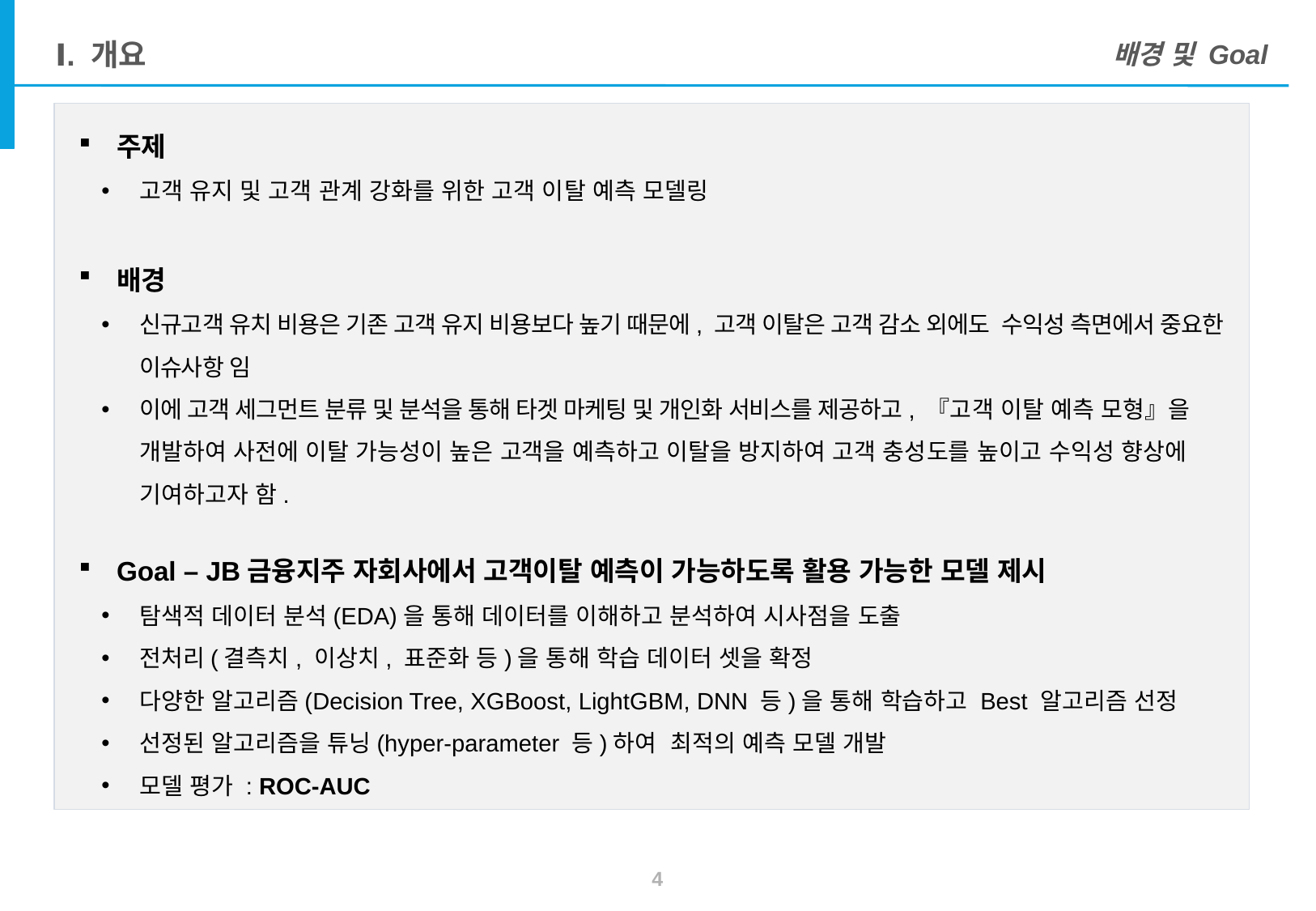

Ⅰ. 개요
배경 및 Goal
주제
고객 유지 및 고객 관계 강화를 위한 고객 이탈 예측 모델링

배경
신규고객 유치 비용은 기존 고객 유지 비용보다 높기 때문에, 고객 이탈은 고객 감소 외에도  수익성 측면에서 중요한 이슈사항 임
이에 고객 세그먼트 분류 및 분석을 통해 타겟 마케팅 및 개인화 서비스를 제공하고, 『고객 이탈 예측 모형』을 개발하여 사전에 이탈 가능성이 높은 고객을 예측하고 이탈을 방지하여 고객 충성도를 높이고 수익성 향상에 기여하고자 함.

Goal – JB금융지주 자회사에서 고객이탈 예측이 가능하도록 활용 가능한 모델 제시
탐색적 데이터 분석(EDA)을 통해 데이터를 이해하고 분석하여 시사점을 도출
전처리(결측치, 이상치, 표준화 등)을 통해 학습 데이터 셋을 확정
다양한 알고리즘(Decision Tree, XGBoost, LightGBM, DNN 등)을 통해 학습하고 Best 알고리즘 선정
선정된 알고리즘을 튜닝(hyper-parameter 등)하여  최적의 예측 모델 개발
모델 평가 : ROC-AUC
4